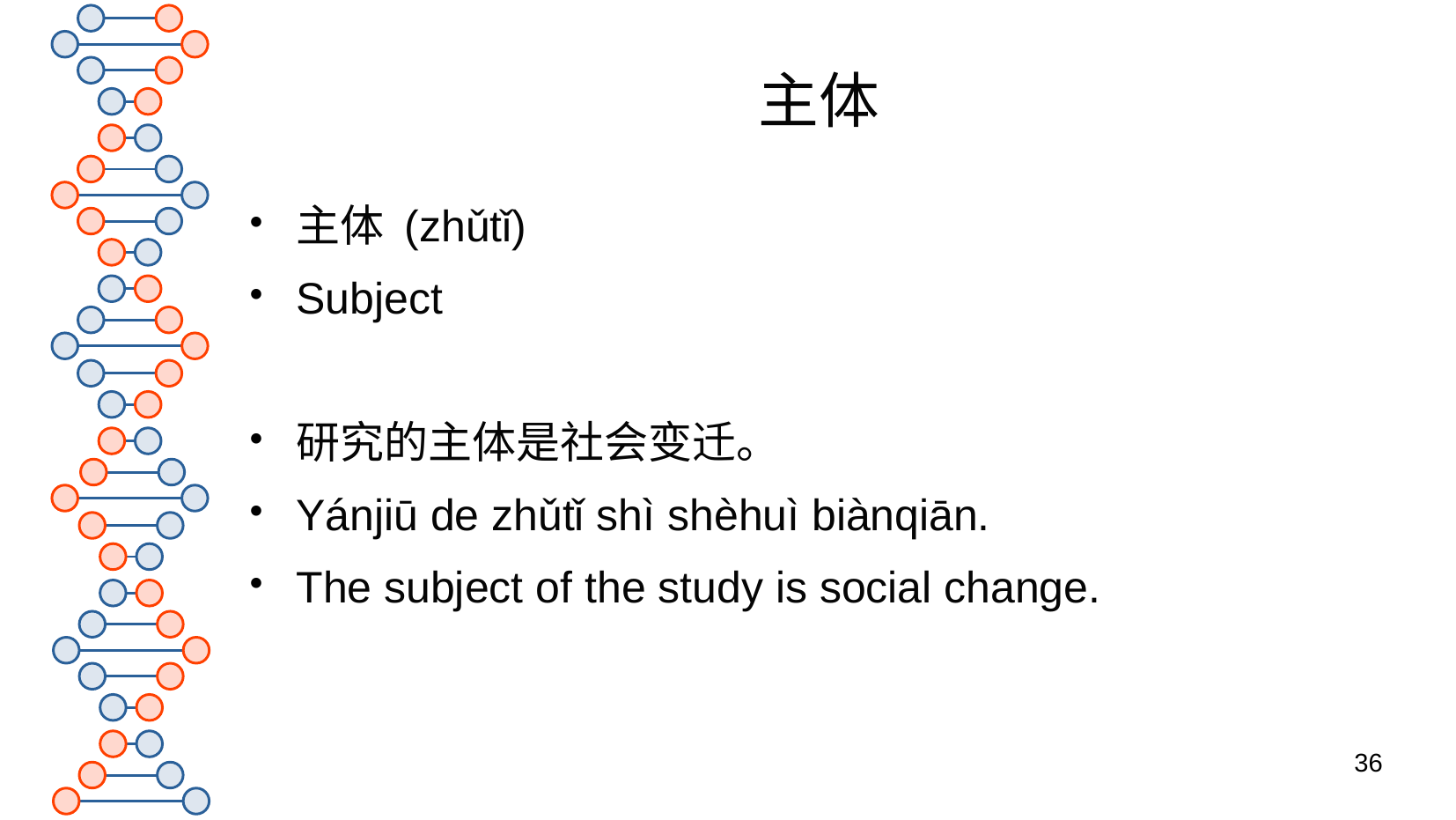

# 主体
主体 (zhǔtǐ)
Subject

研究的主体是社会变迁。
Yánjiū de zhǔtǐ shì shèhuì biànqiān.
The subject of the study is social change.

36